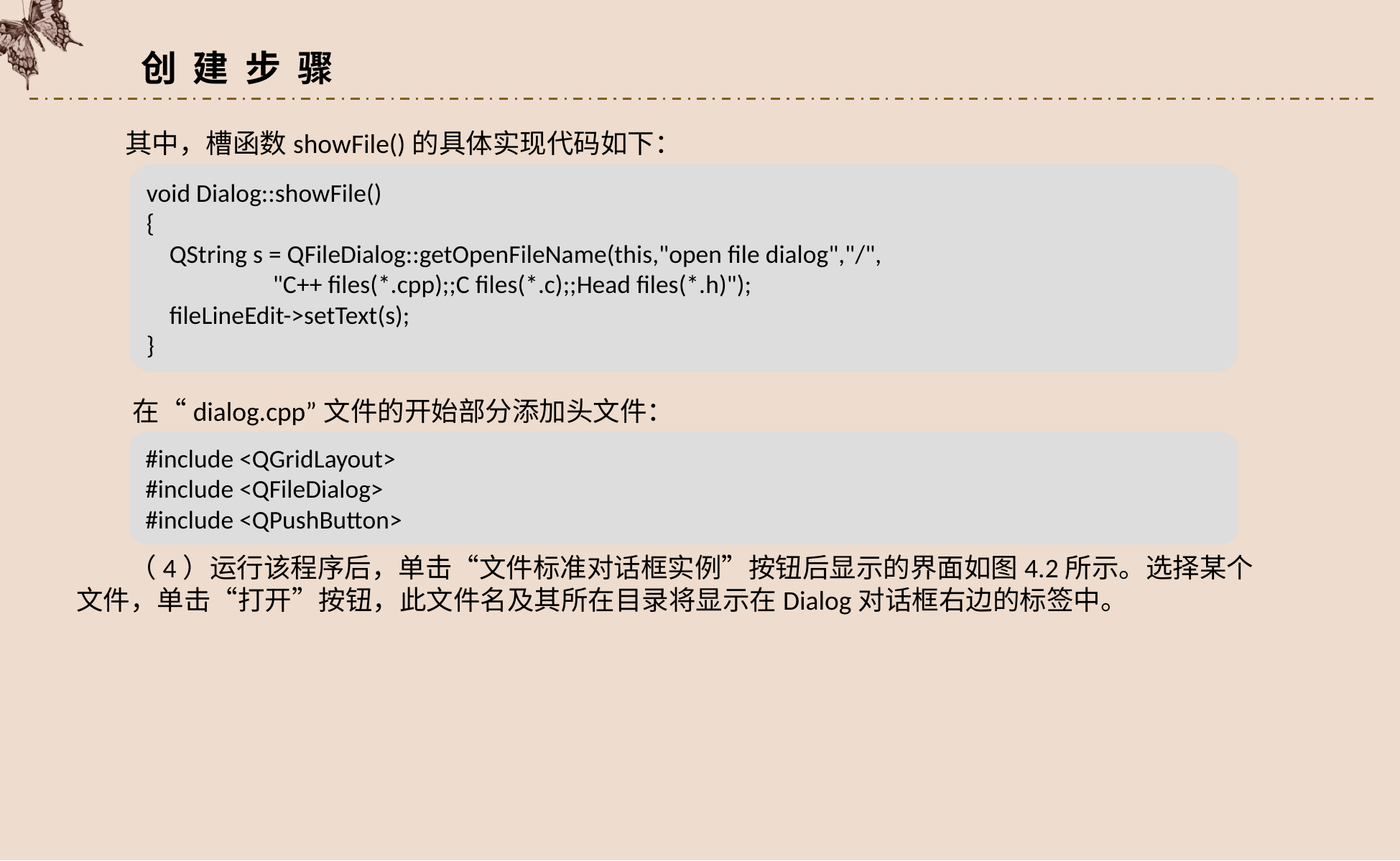

创  建  步  骤
其中，槽函数showFile()的具体实现代码如下：
void Dialog::showFile()
{
    QString s = QFileDialog::getOpenFileName(this,"open file dialog","/",
                      "C++ files(*.cpp);;C files(*.c);;Head files(*.h)");
    fileLineEdit->setText(s);
}
在“dialog.cpp”文件的开始部分添加头文件：
#include <QGridLayout>
#include <QFileDialog>
#include <QPushButton>
（4）运行该程序后，单击“文件标准对话框实例”按钮后显示的界面如图4.2所示。选择某个文件，单击“打开”按钮，此文件名及其所在目录将显示在Dialog对话框右边的标签中。